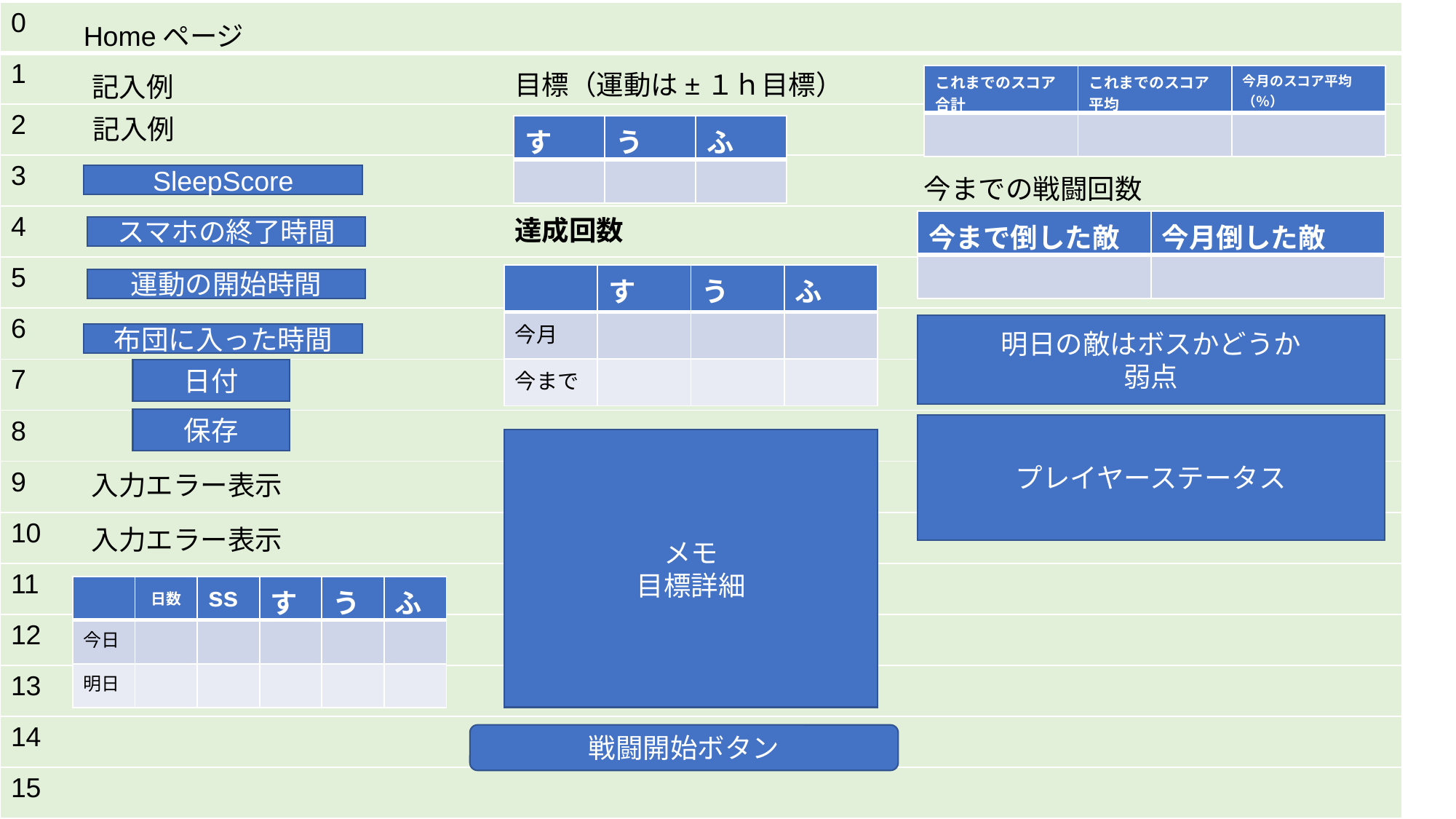

| 0 |
| --- |
| 1 |
| 2 |
| 3 |
| 4 |
| 5 |
| 6 |
| 7 |
| 8 |
| 9 |
| 10 |
| 11 |
| 12 |
| 13 |
| 14 |
| 15 |
Homeページ
目標（運動は±１ｈ目標）
記入例
| これまでのスコア合計 | これまでのスコア平均 | 今月のスコア平均（％） |
| --- | --- | --- |
|  |  |  |
記入例
| す | う | ふ |
| --- | --- | --- |
|  |  |  |
SleepScore
今までの戦闘回数
達成回数
| 今まで倒した敵 | 今月倒した敵 |
| --- | --- |
|  |  |
スマホの終了時間
|  | す | う | ふ |
| --- | --- | --- | --- |
| 今月 |  |  |  |
| 今まで |  |  |  |
運動の開始時間
明日の敵はボスかどうか
弱点
布団に入った時間
日付
保存
プレイヤーステータス
メモ
目標詳細
入力エラー表示
入力エラー表示
|  | 日数 | ss | す | う | ふ |
| --- | --- | --- | --- | --- | --- |
| 今日 |  |  |  |  |  |
| 明日 |  |  |  |  |  |
戦闘開始ボタン